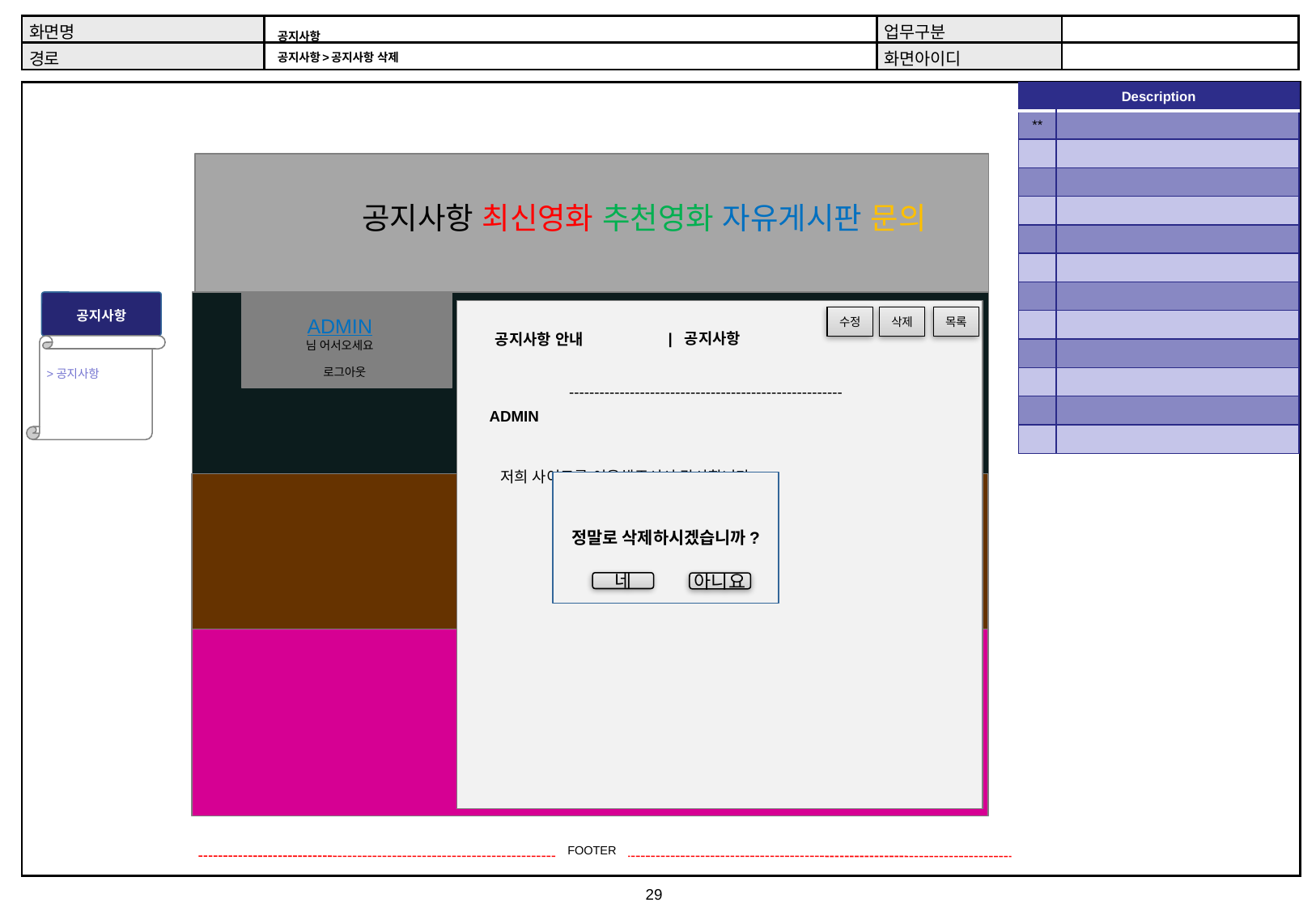

# 공지사항 공지사항>공지사항 삭제
| Description |  |
| --- | --- |
| \*\* |  |
|  |  |
|  |  |
|  |  |
|  |  |
|  |  |
|  |  |
|  |  |
|  |  |
|  |  |
|  |  |
|  |  |

공지사항 최신영화 추천영화 자유게시판 문의

공지사항

수정
삭제
목록
ADMIN
님 어서오세요
|  공지사항
공지사항 안내

>공지사항
로그아웃
------------------------------------------------------
ADMIN
저희 사이트를 이용해주셔서 감사합니다.
정말로 삭제하시겠습니까?

네
아니요